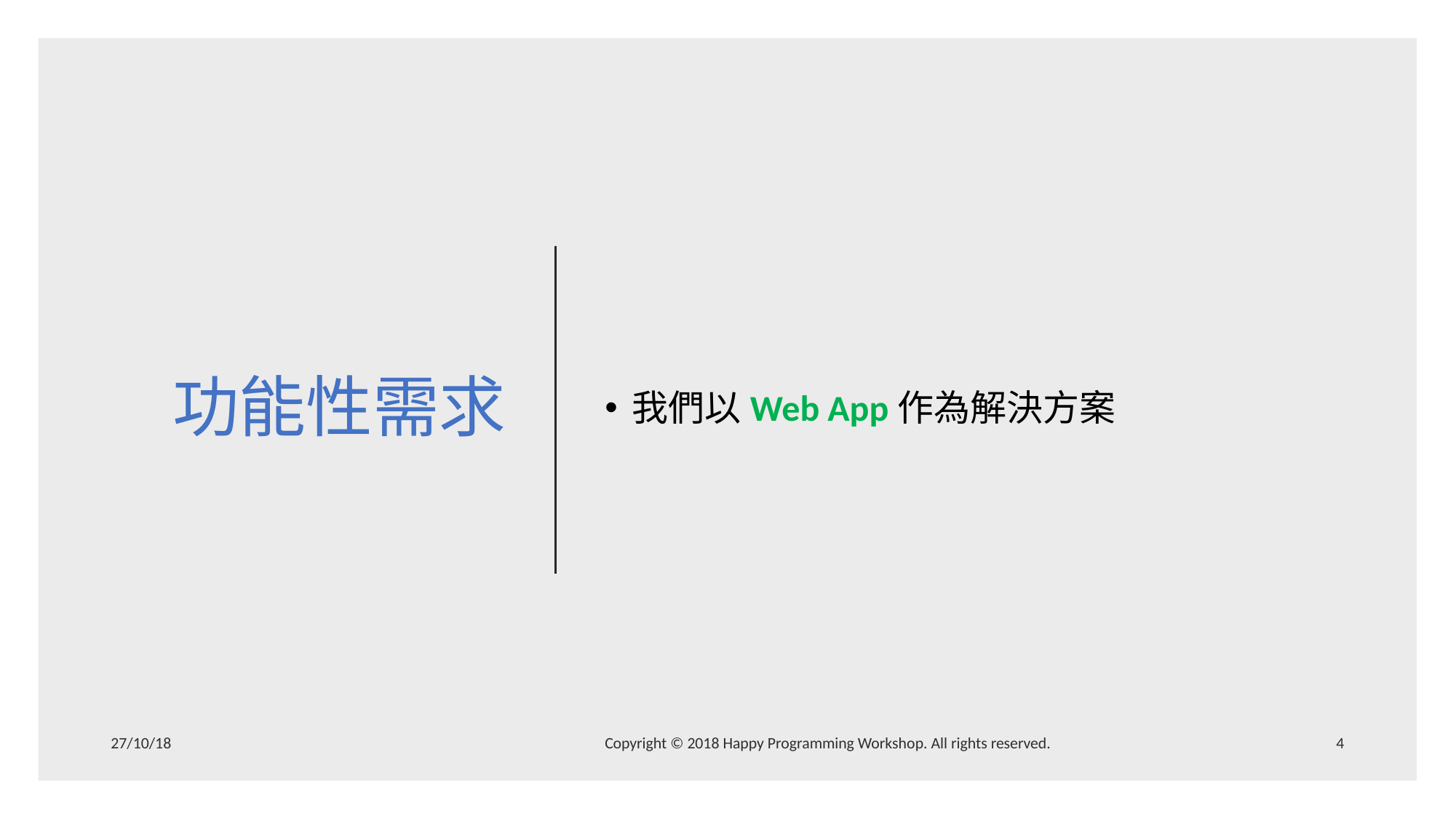

# 功能性需求
我們以Web App作為解決方案
27/10/18
Copyright © 2018 Happy Programming Workshop. All rights reserved.
4